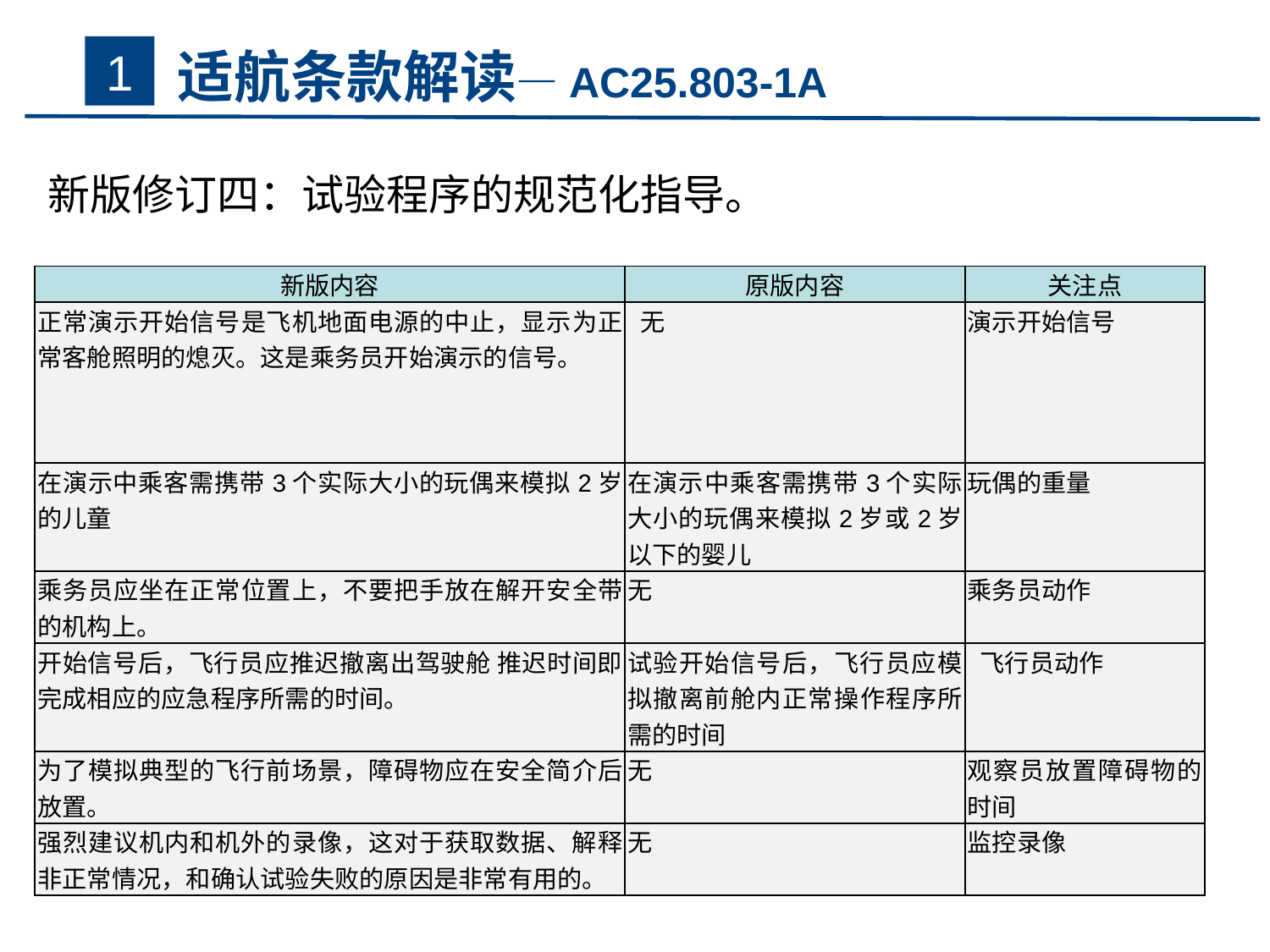

# 适航条款解读—AC25.803-1A
1
新版修订四：试验程序的规范化指导。
| 新版内容 | 原版内容 | 关注点 |
| --- | --- | --- |
| 正常演示开始信号是飞机地面电源的中止，显示为正常客舱照明的熄灭。这是乘务员开始演示的信号。 | 无 | 演示开始信号 |
| 在演示中乘客需携带3个实际大小的玩偶来模拟2岁的儿童 | 在演示中乘客需携带3个实际大小的玩偶来模拟2岁或2岁以下的婴儿 | 玩偶的重量 |
| 乘务员应坐在正常位置上，不要把手放在解开安全带的机构上。 | 无 | 乘务员动作 |
| 开始信号后，飞行员应推迟撤离出驾驶舱 推迟时间即完成相应的应急程序所需的时间。 | 试验开始信号后，飞行员应模拟撤离前舱内正常操作程序所需的时间 | 飞行员动作 |
| 为了模拟典型的飞行前场景，障碍物应在安全简介后放置。 | 无 | 观察员放置障碍物的时间 |
| 强烈建议机内和机外的录像，这对于获取数据、解释非正常情况，和确认试验失败的原因是非常有用的。 | 无 | 监控录像 |